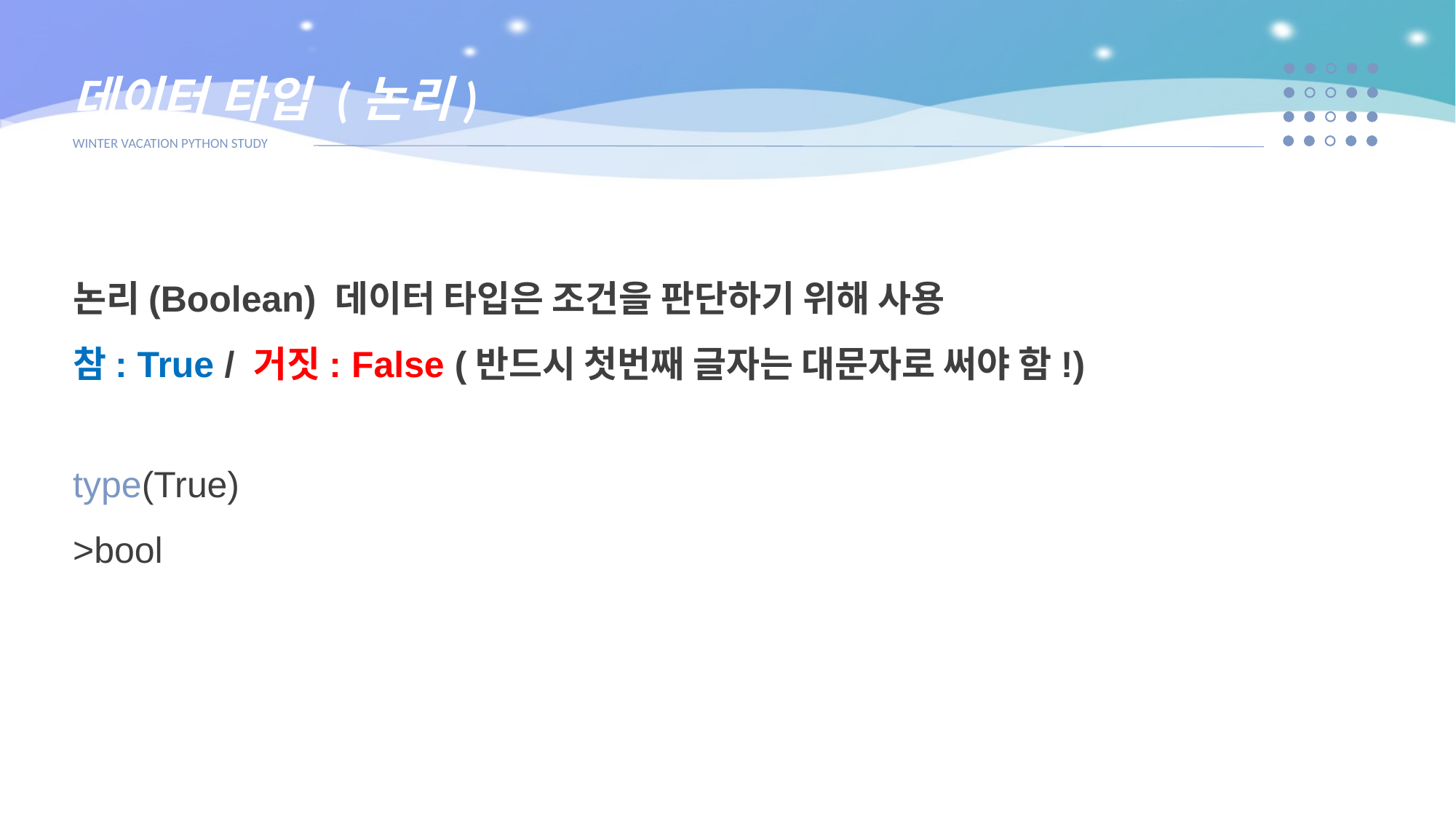

데이터 타입 (논리)
WINTER VACATION PYTHON STUDY

논리(Boolean) 데이터 타입은 조건을 판단하기 위해 사용
참: True / 거짓: False (반드시 첫번째 글자는 대문자로 써야 함!)

type(True)
>bool